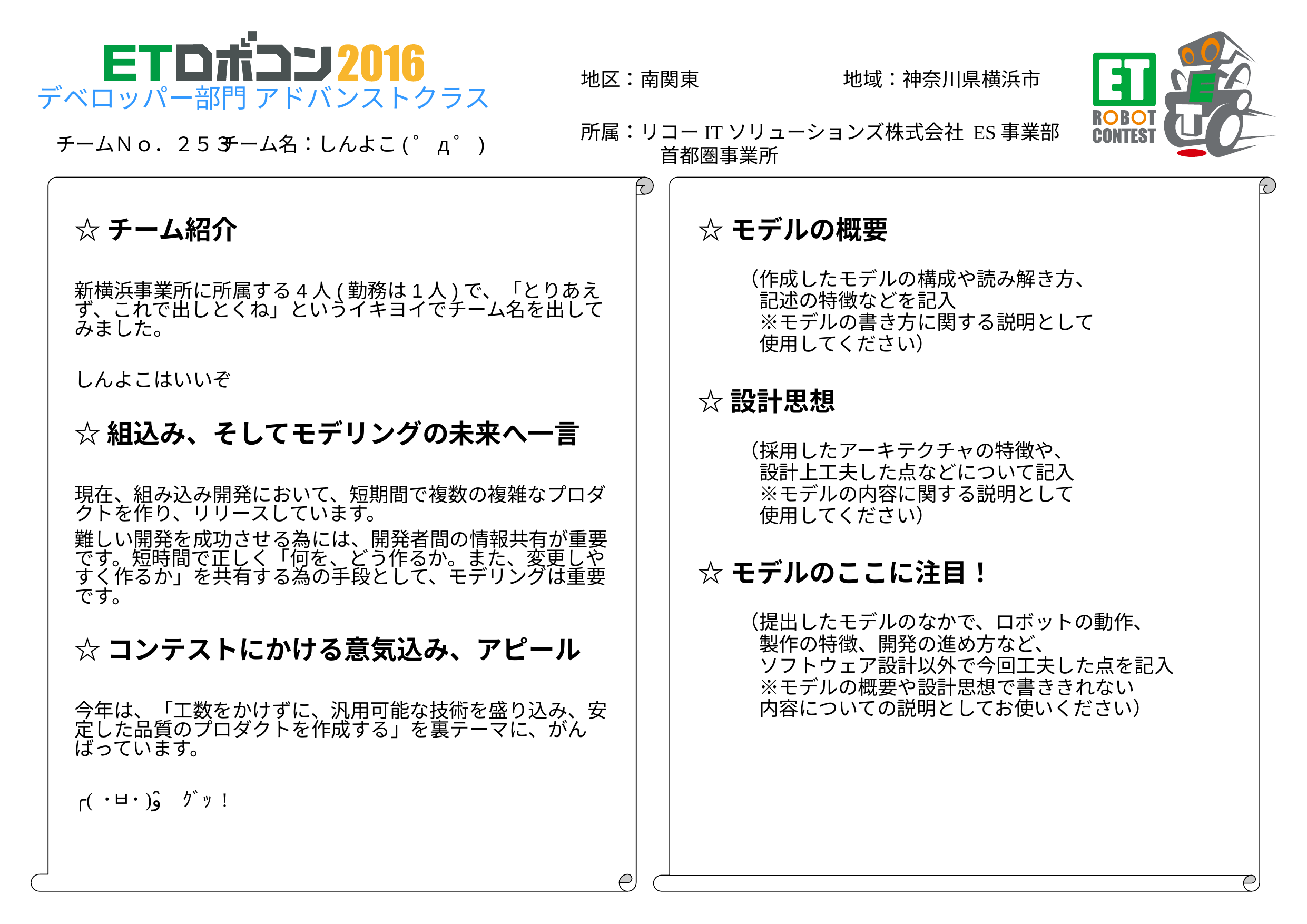

地区：南関東
地域：神奈川県横浜市
所属：リコーITソリューションズ株式会社 ES事業部
　　　　首都圏事業所
チームＮｏ．２５３
チーム名：しんよこ(゜д゜)
☆チーム紹介

新横浜事業所に所属する4人(勤務は1人)で、「とりあえず、これで出しとくね」というイキヨイでチーム名を出してみました。

しんよこはいいぞ

☆組込み、そしてモデリングの未来へ一言

現在、組み込み開発において、短期間で複数の複雑なプロダクトを作り、リリースしています。
難しい開発を成功させる為には、開発者間の情報共有が重要です。短時間で正しく「何を、どう作るか。また、変更しやすく作るか」を共有する為の手段として、モデリングは重要です。

☆コンテストにかける意気込み、アピール

今年は、「工数をかけずに、汎用可能な技術を盛り込み、安定した品質のプロダクトを作成する」を裏テーマに、がんばっています。

╭( ･ㅂ･)و ̑̑  ｸﾞｯ !
☆モデルの概要

	（作成したモデルの構成や読み解き方、
	　記述の特徴などを記入
	　※モデルの書き方に関する説明として
	　使用してください）

☆設計思想

	（採用したアーキテクチャの特徴や、
	　設計上工夫した点などについて記入
	　※モデルの内容に関する説明として
	　使用してください）

☆モデルのここに注目！

	（提出したモデルのなかで、ロボットの動作、
	　製作の特徴、開発の進め方など、
	　ソフトウェア設計以外で今回工夫した点を記入
	　※モデルの概要や設計思想で書ききれない
	　内容についての説明としてお使いください）